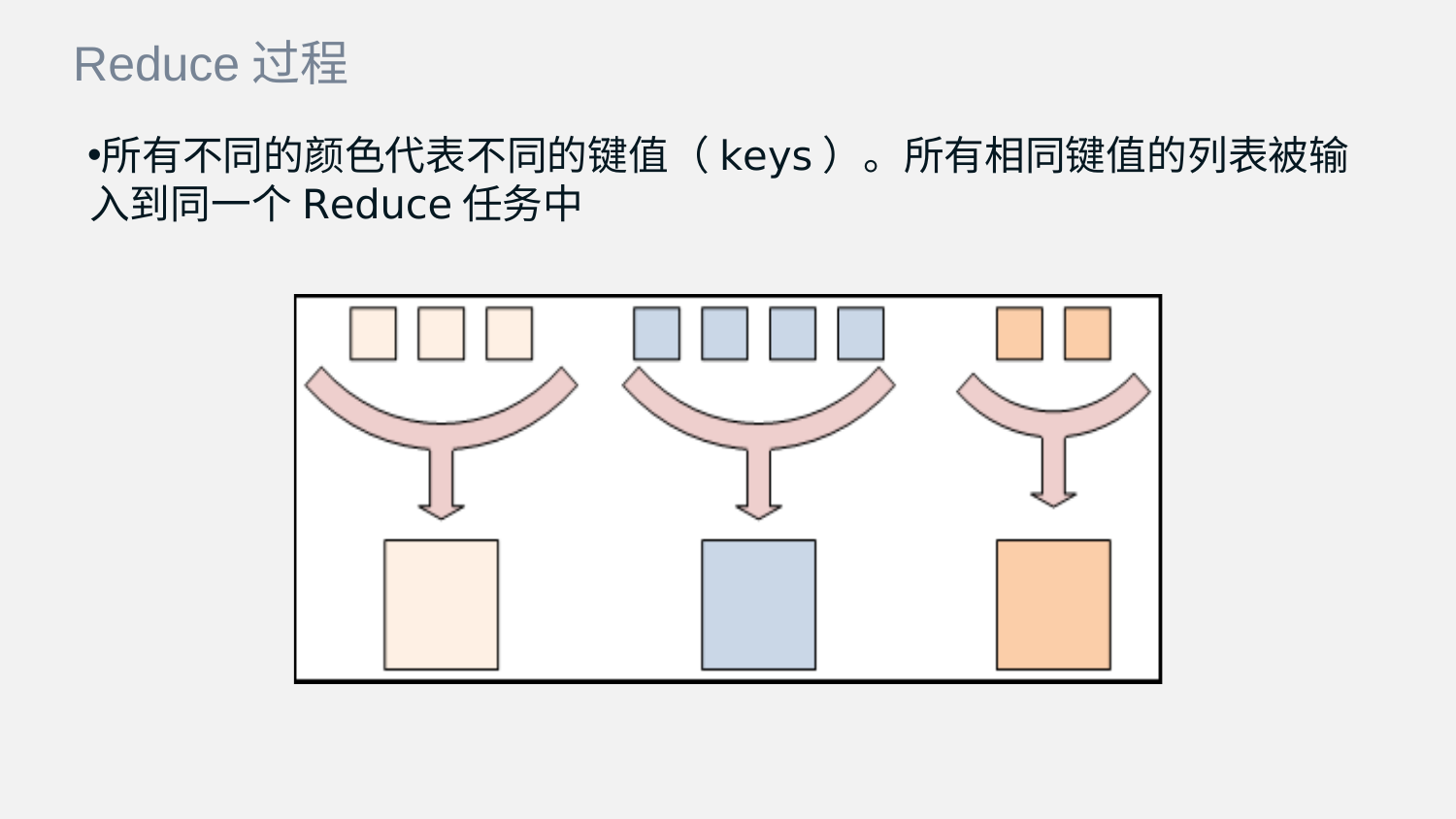

Reduce过程
所有不同的颜色代表不同的键值（keys）。所有相同键值的列表被输入到同一个Reduce任务中